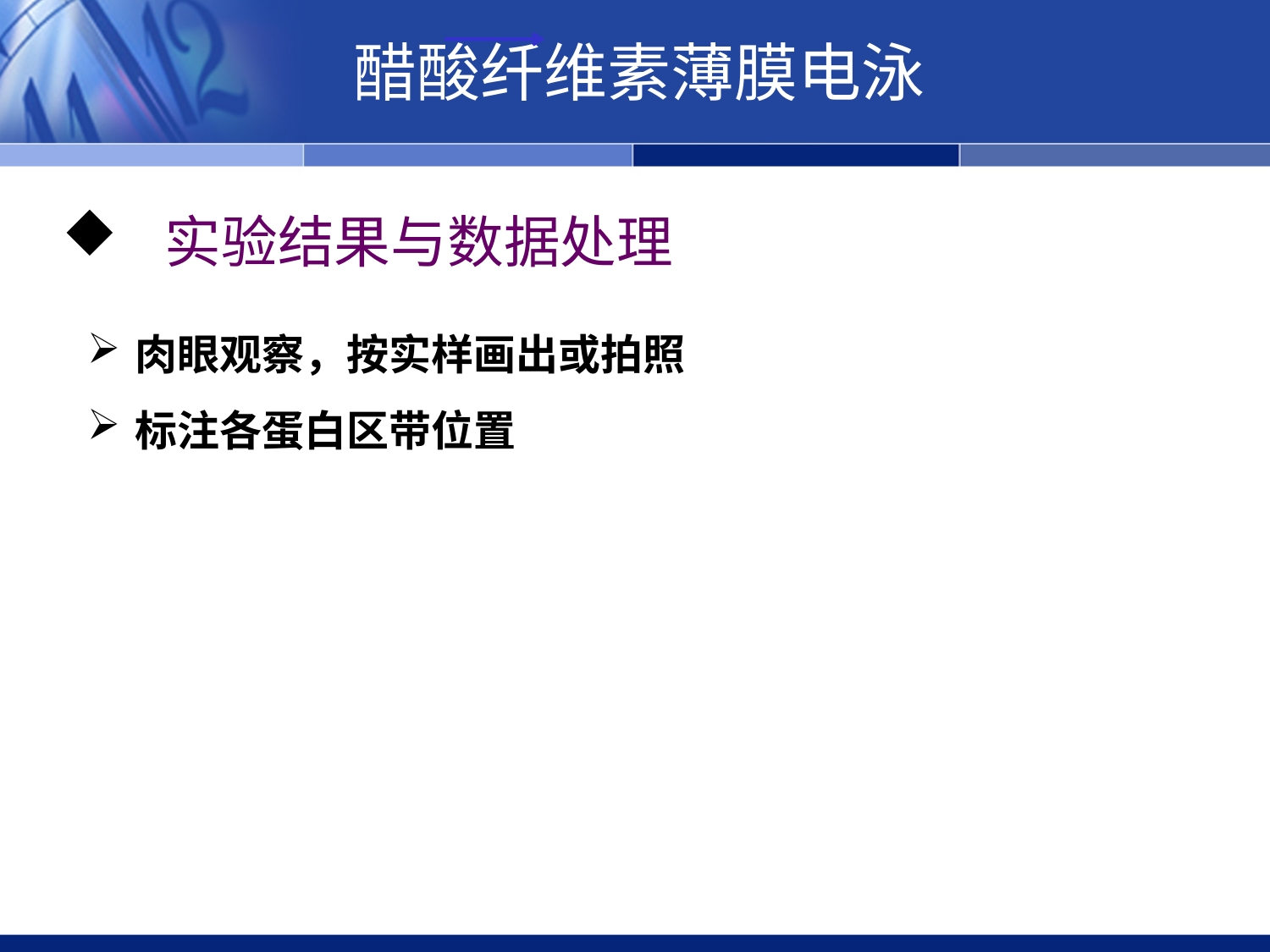

醋酸纤维素薄膜电泳

  实验结果与数据处理
肉眼观察，按实样画出或拍照
标注各蛋白区带位置